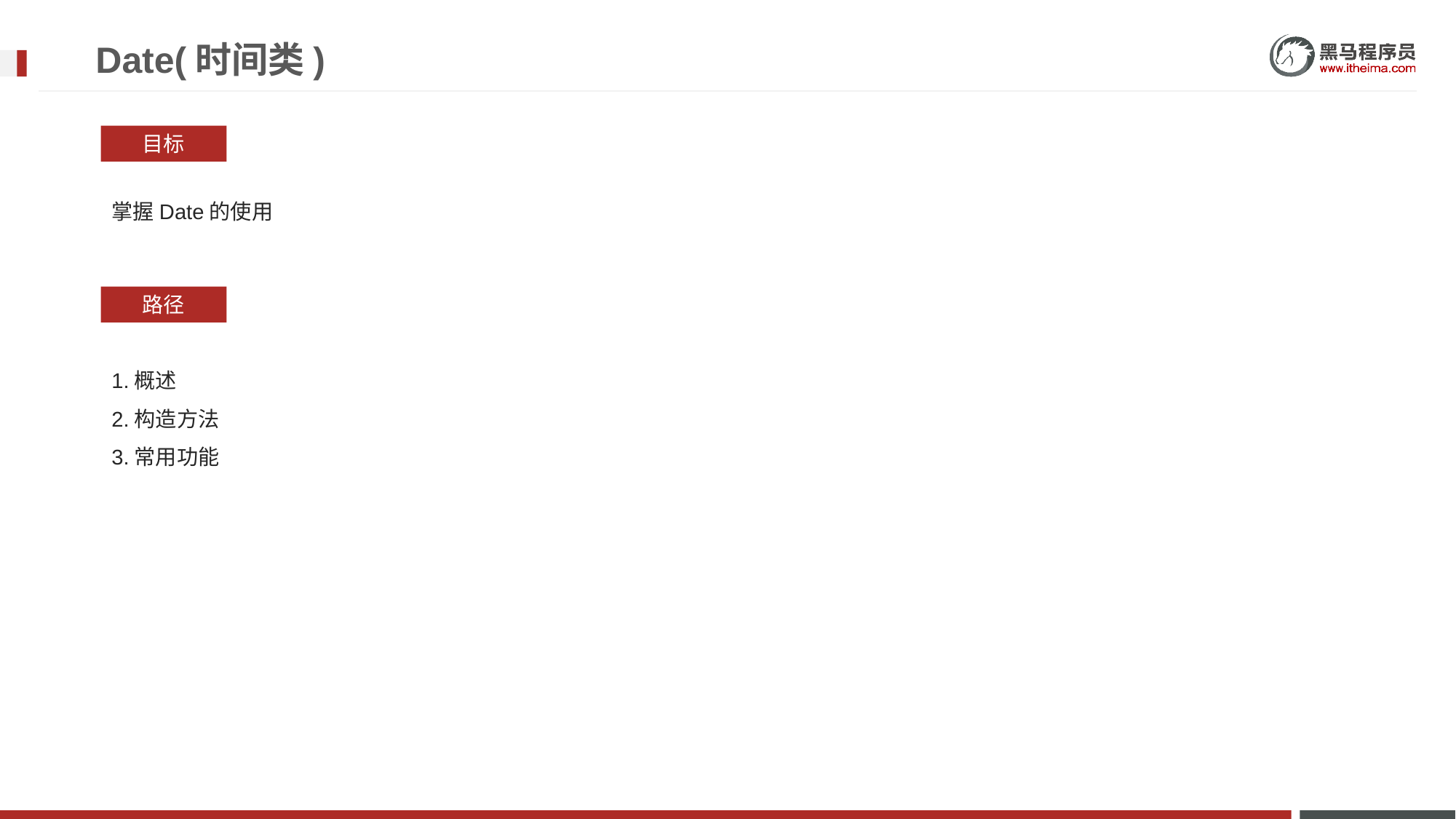

# Date(时间类)
目标
掌握Date的使用
路径
1.概述
2.构造方法
3.常用功能